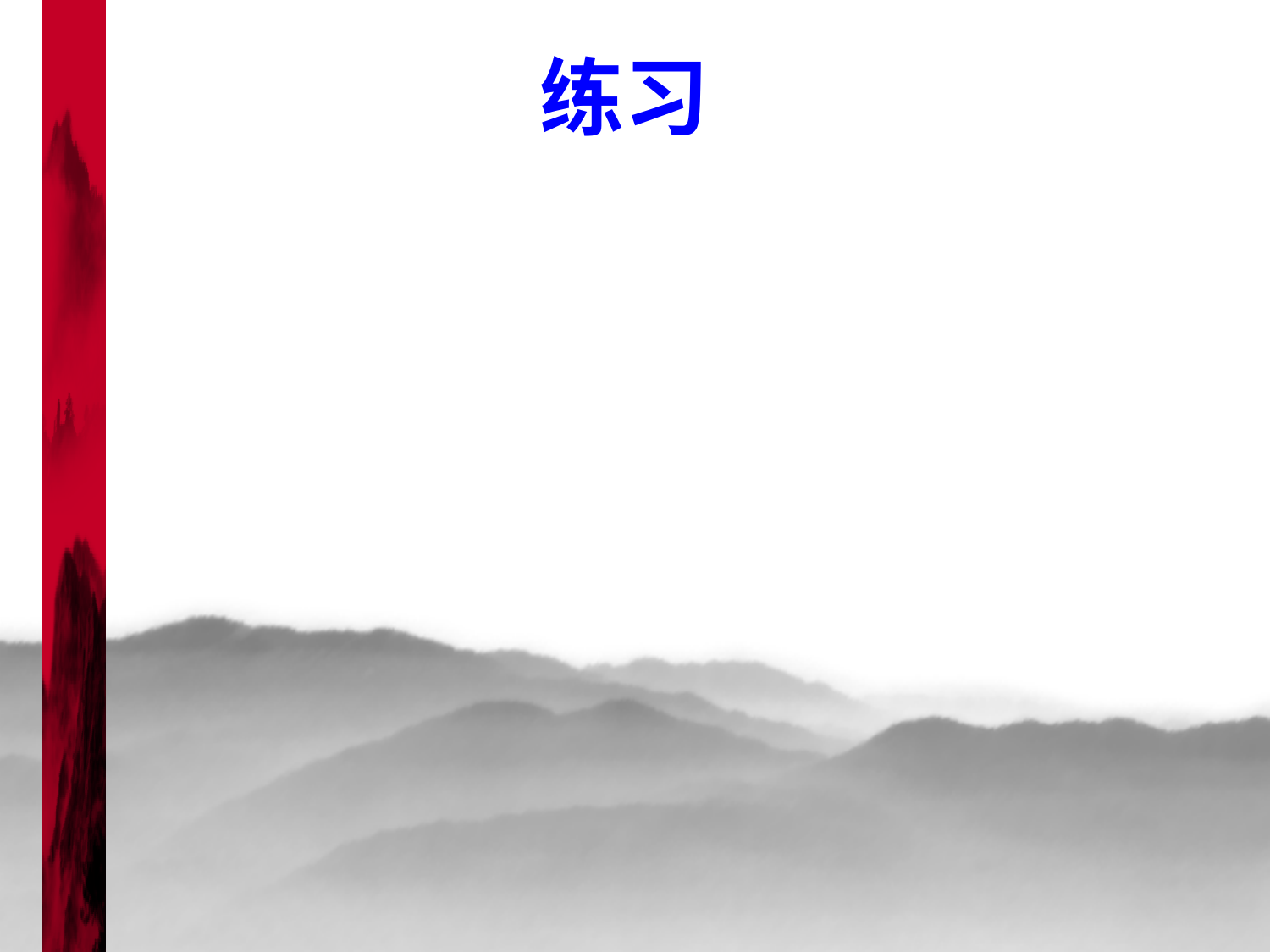

# 练习
一个队列的入队序列是a、b、c、d，则队列的输出序列为________。

中缀算术表达式5+6/(23-(6+15))*8 所对应的后缀算术表达式为__________。